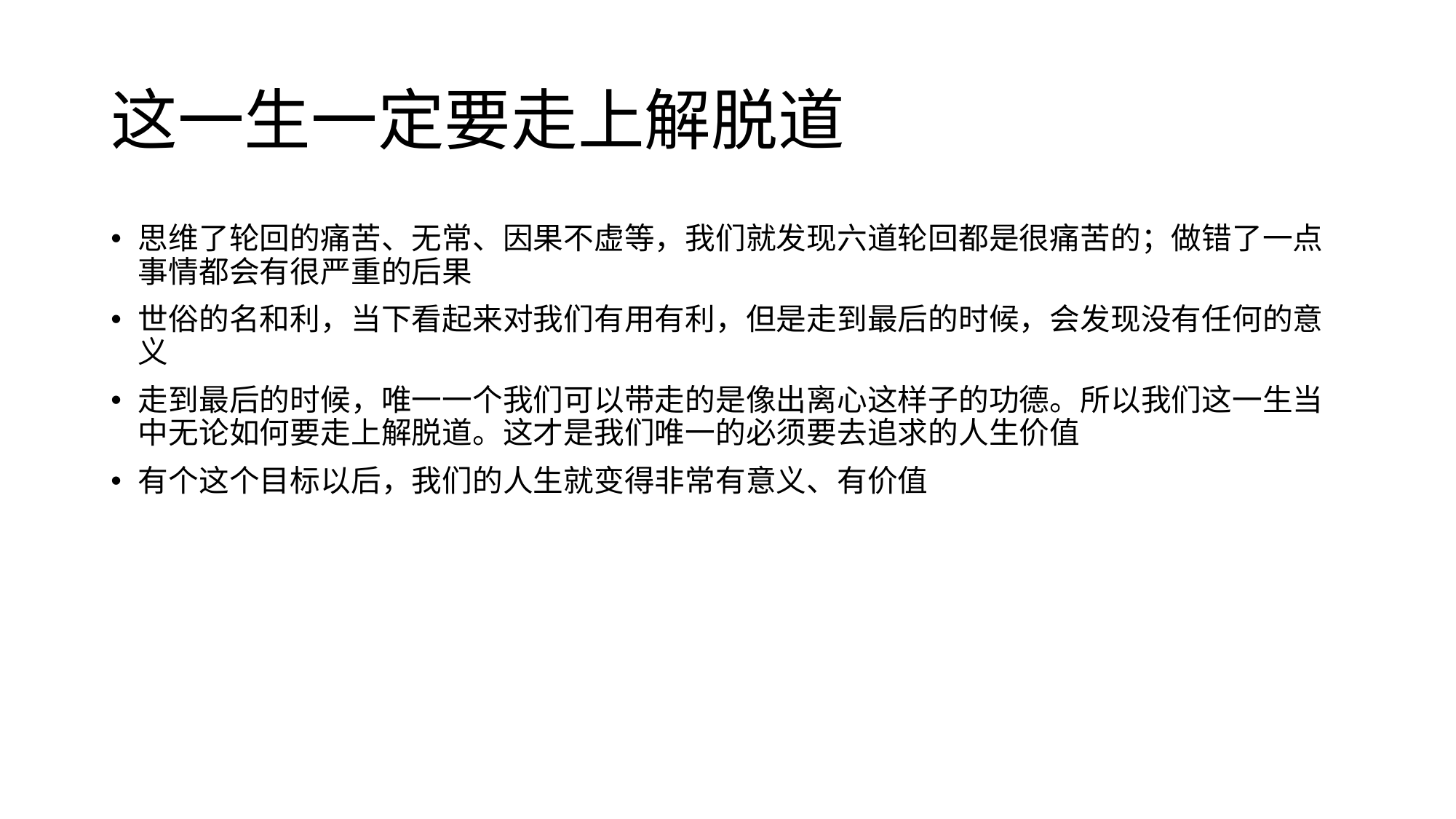

# 这一生一定要走上解脱道
思维了轮回的痛苦、无常、因果不虚等，我们就发现六道轮回都是很痛苦的；做错了一点事情都会有很严重的后果
世俗的名和利，当下看起来对我们有用有利，但是走到最后的时候，会发现没有任何的意义
走到最后的时候，唯一一个我们可以带走的是像出离心这样子的功德。所以我们这一生当中无论如何要走上解脱道。这才是我们唯一的必须要去追求的人生价值
有个这个目标以后，我们的人生就变得非常有意义、有价值